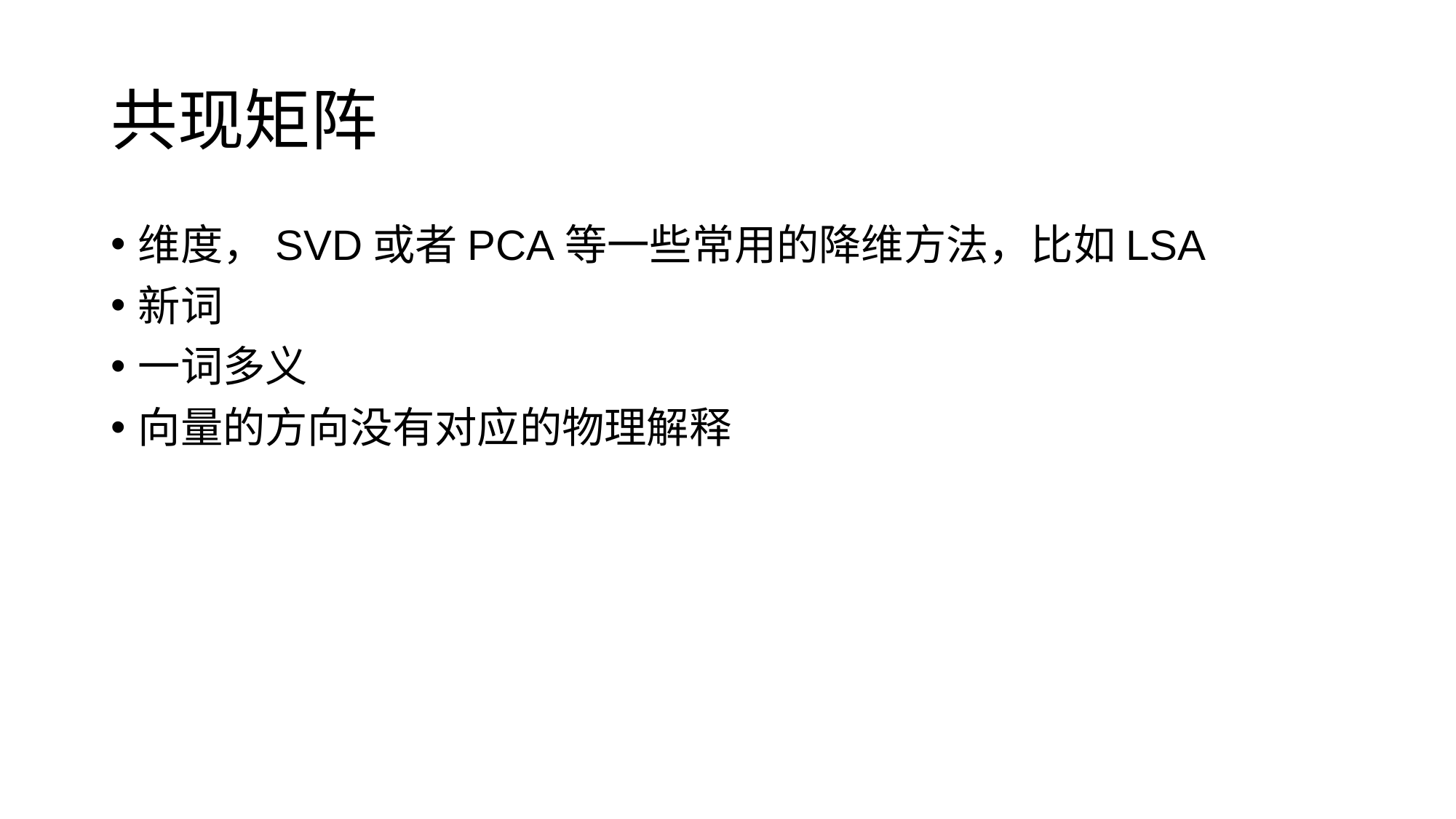

# 共现矩阵
维度，SVD或者PCA等一些常用的降维方法，比如LSA
新词
一词多义
向量的方向没有对应的物理解释